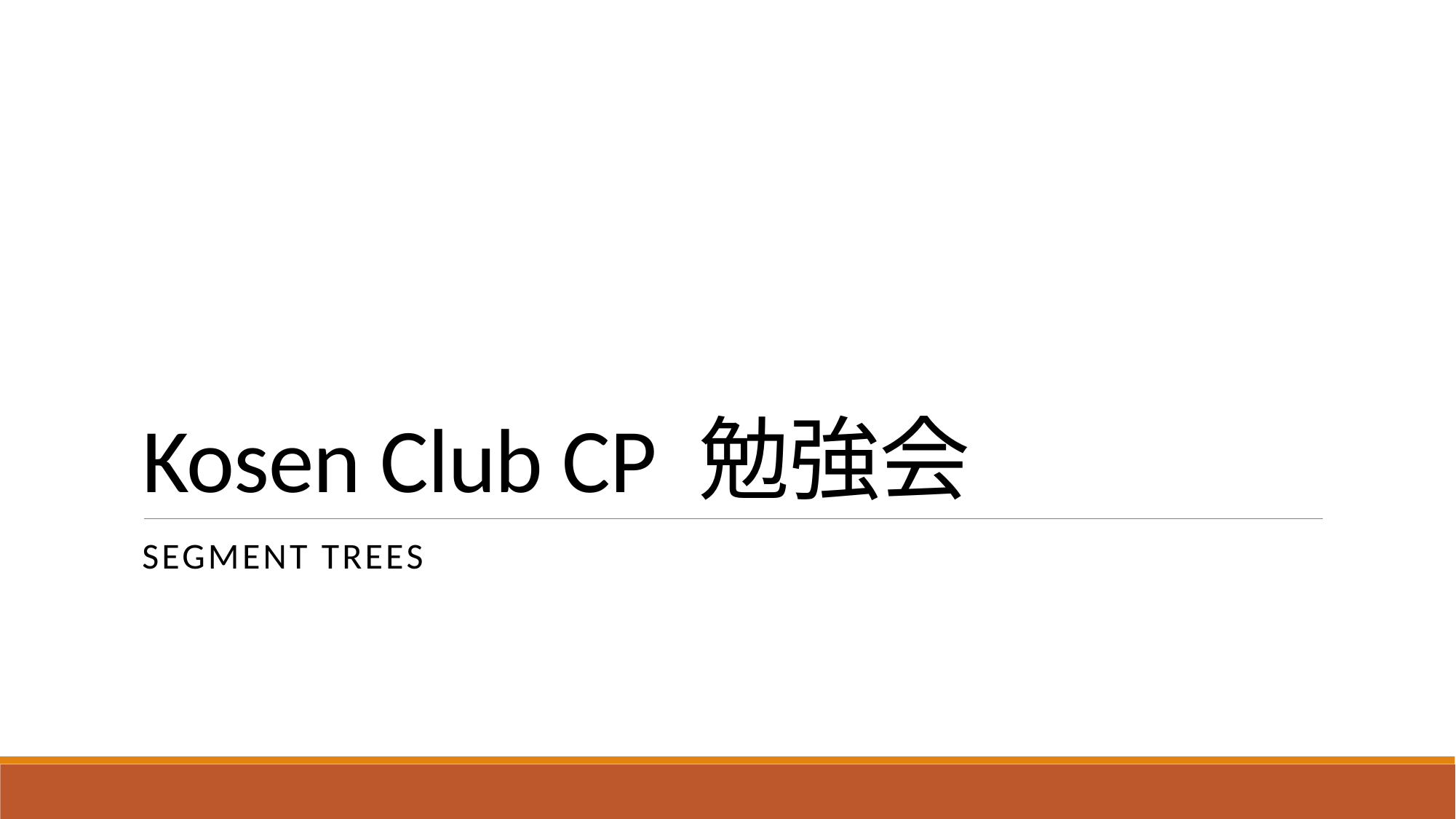

# Kosen Club CP 勉強会
Segment trees